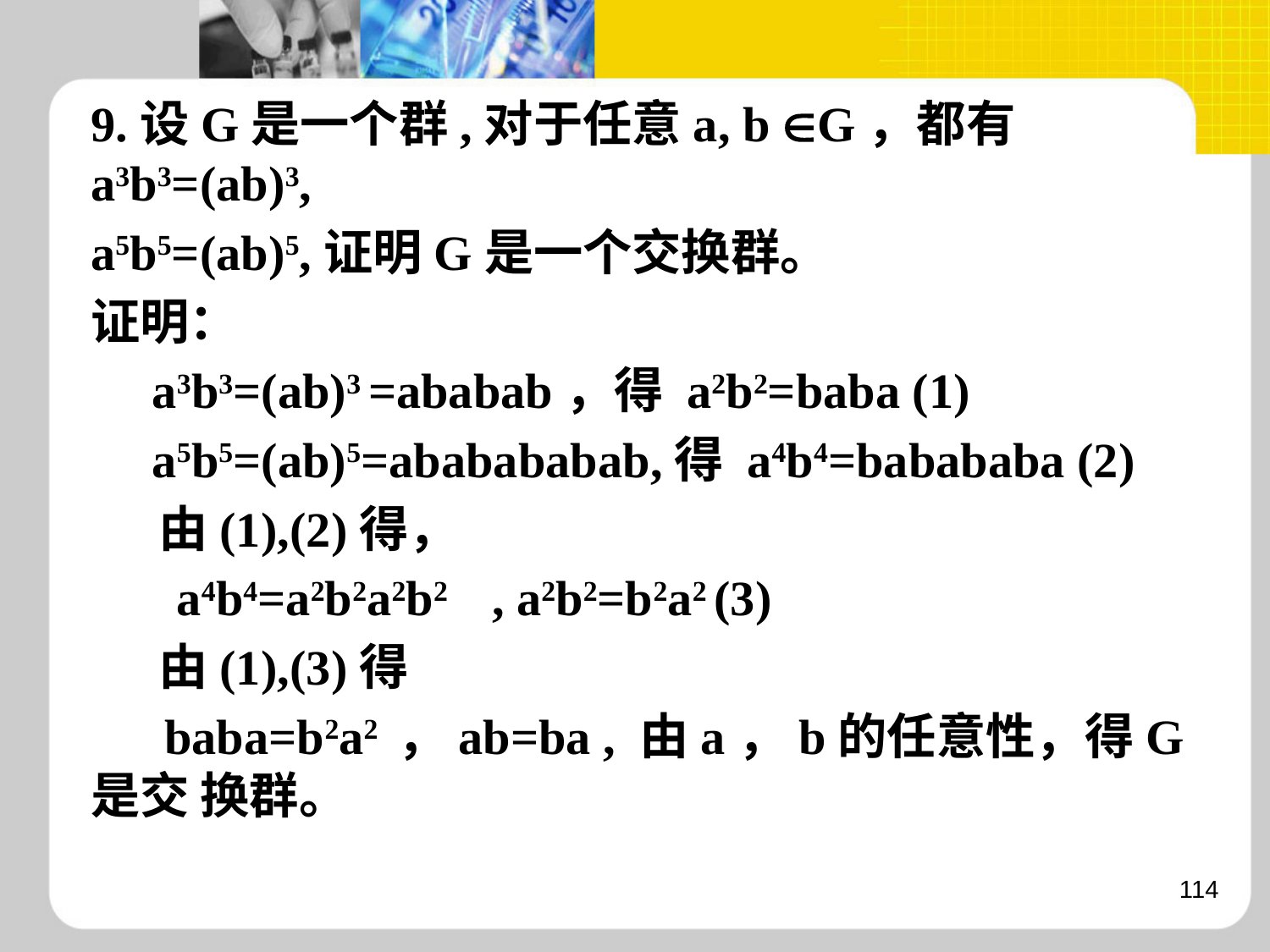

9.设G是一个群,对于任意a, b ∈G，都有a3b3=(ab)3,
a5b5=(ab)5,证明G是一个交换群。
证明：
     a3b3=(ab)3 =ababab，得 a2b2=baba (1)
     a5b5=(ab)5=ababababab,得 a4b4=babababa (2)
     由(1),(2)得，
       a4b4=a2b2a2b2    , a2b2=b2a2 (3)
     由(1),(3)得
      baba=b2a2 ，ab=ba , 由a，b的任意性，得G是交 换群。

114